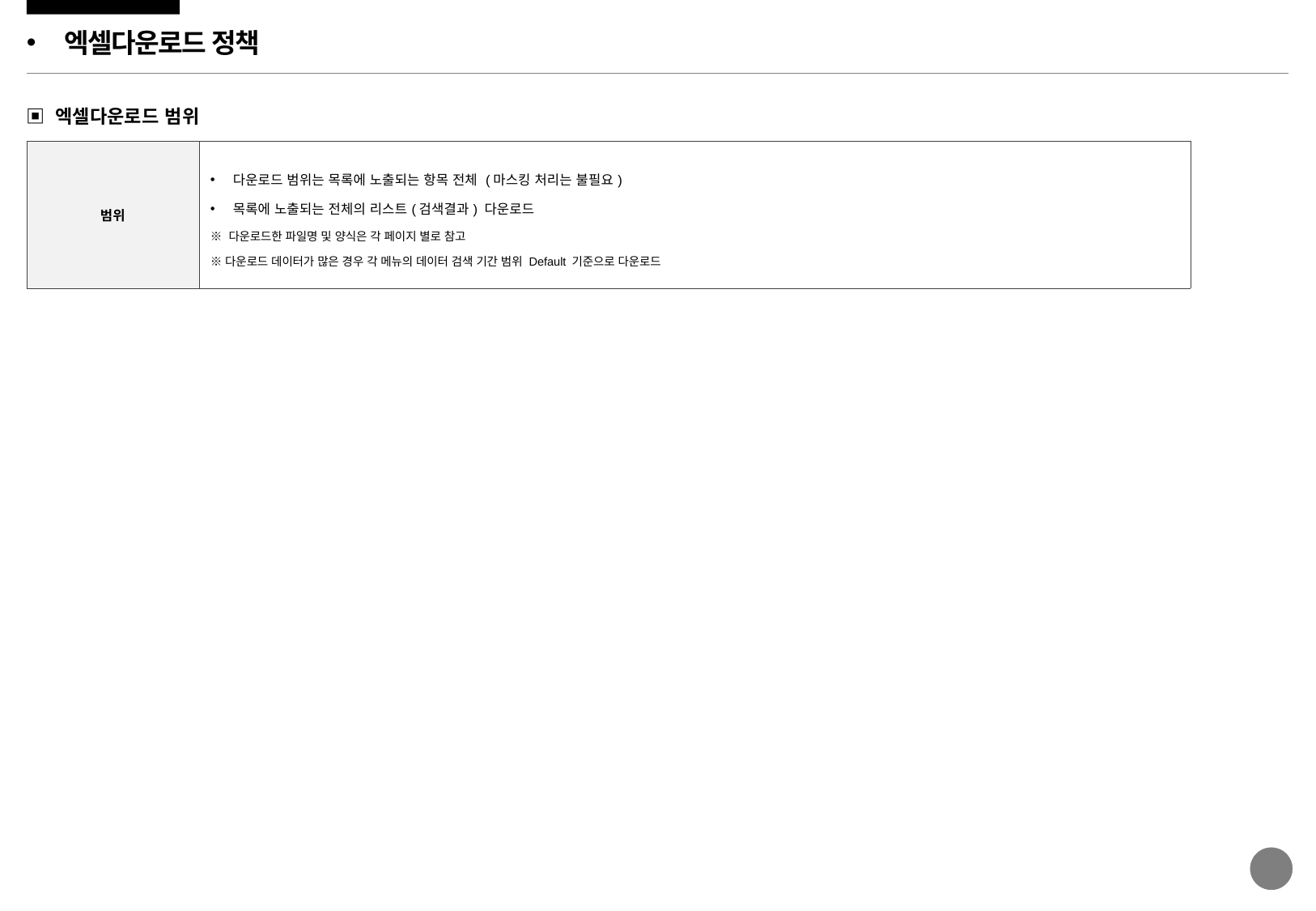

엑셀다운로드 정책
▣ 엑셀다운로드 범위
| 범위 | 다운로드 범위는 목록에 노출되는 항목 전체 (마스킹 처리는 불필요) 목록에 노출되는 전체의 리스트(검색결과) 다운로드 ※ 다운로드한 파일명 및 양식은 각 페이지 별로 참고 ※ 다운로드 데이터가 많은 경우 각 메뉴의 데이터 검색 기간 범위 Default 기준으로 다운로드 |
| --- | --- |
9